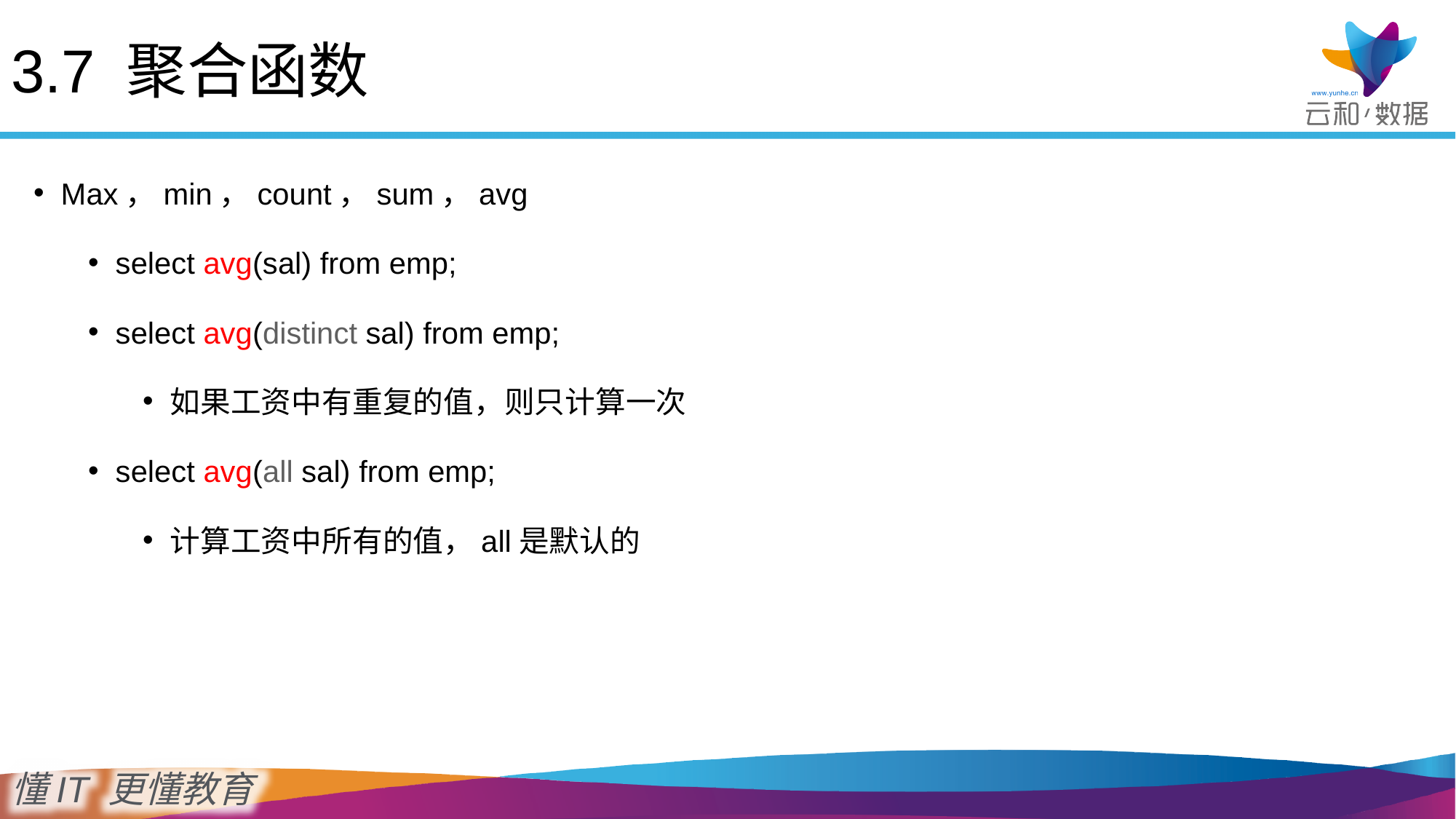

3.7 聚合函数
Max，min，count，sum，avg
select avg(sal) from emp;
select avg(distinct sal) from emp;
如果工资中有重复的值，则只计算一次
select avg(all sal) from emp;
计算工资中所有的值，all是默认的